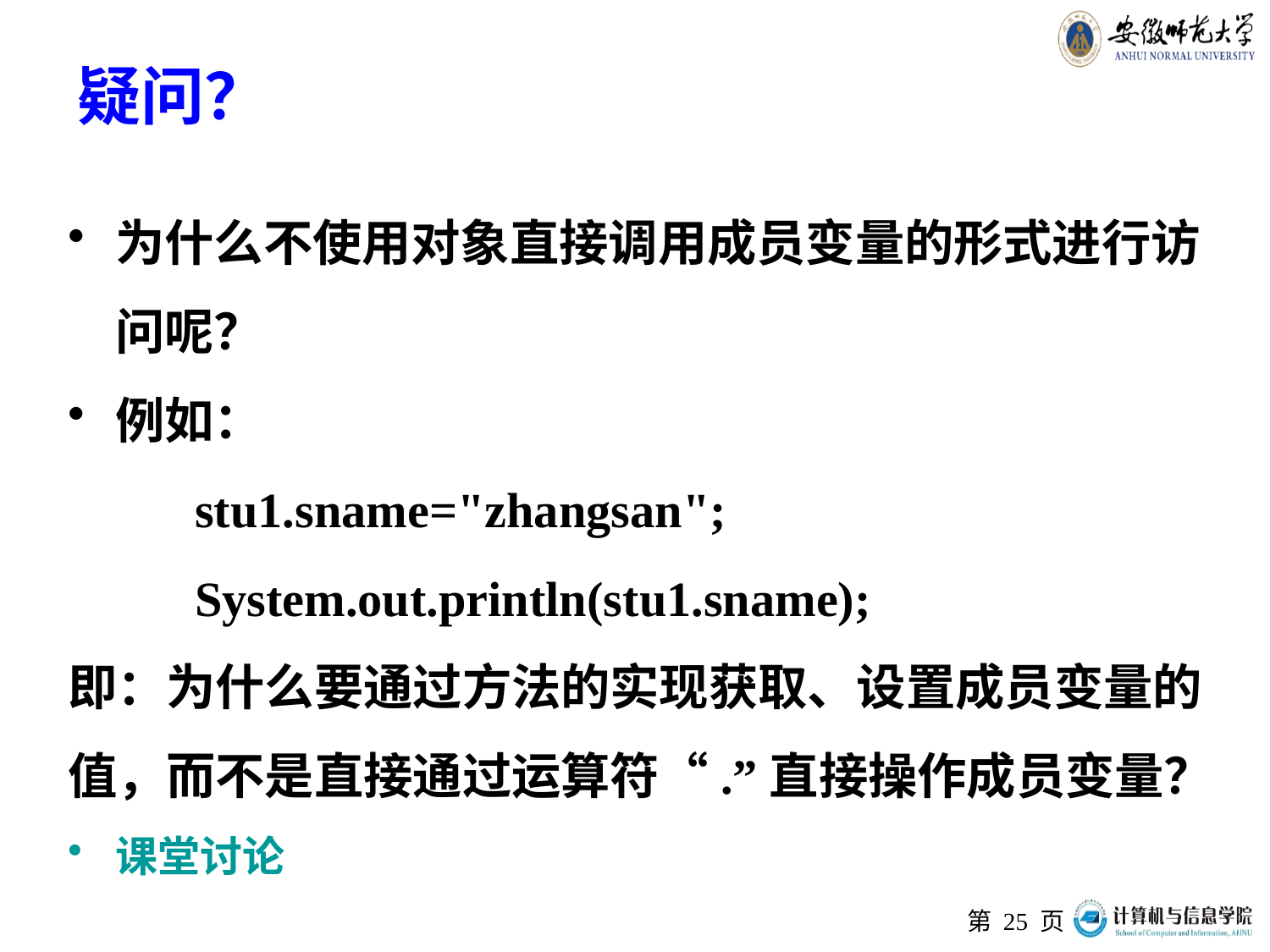

# 疑问？
为什么不使用对象直接调用成员变量的形式进行访问呢？
例如：
	stu1.sname="zhangsan";
	System.out.println(stu1.sname);
即：为什么要通过方法的实现获取、设置成员变量的值，而不是直接通过运算符“.”直接操作成员变量？
课堂讨论

第 25 页